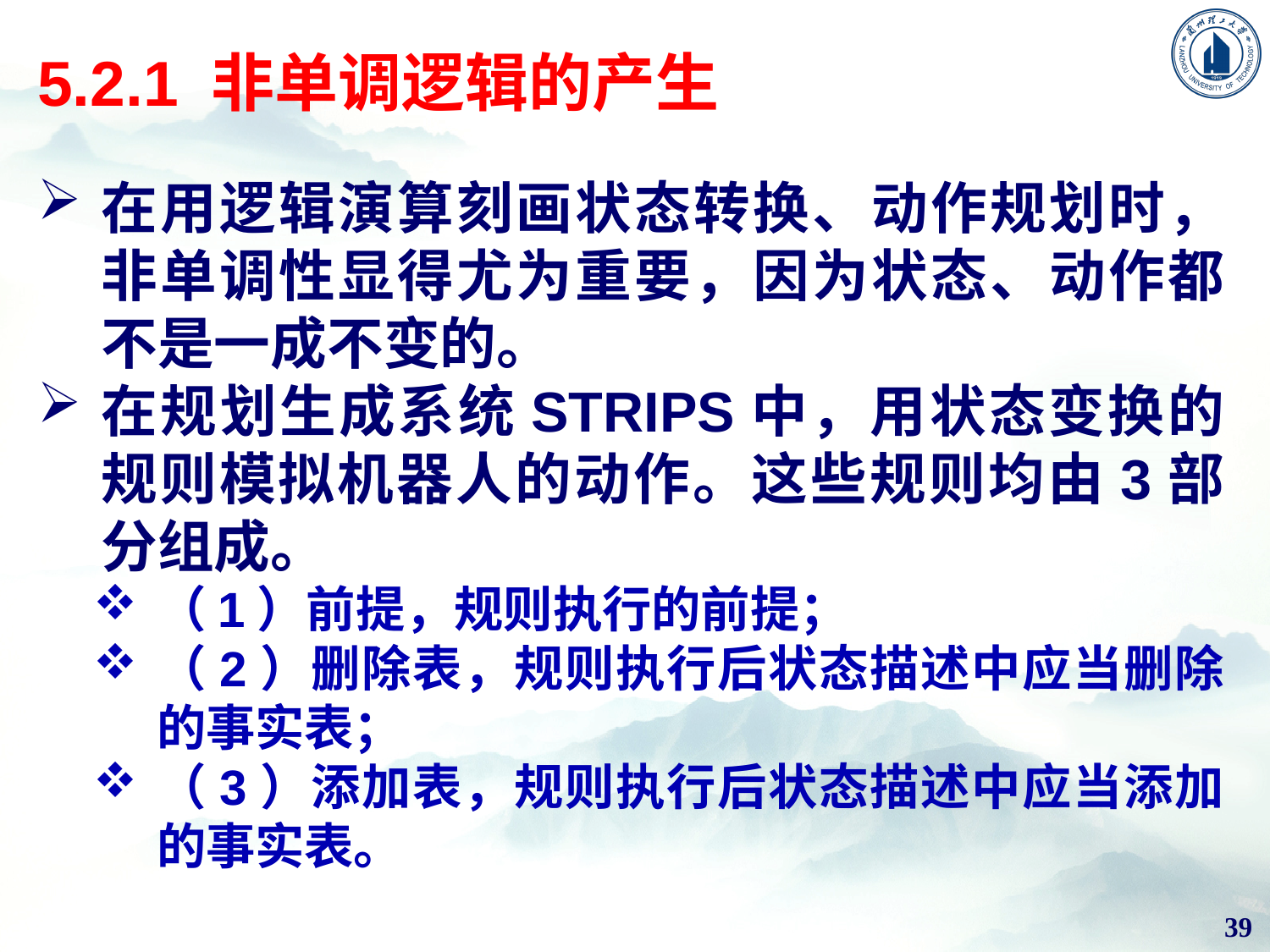

# 5.2.1 非单调逻辑的产生
在用逻辑演算刻画状态转换、动作规划时，非单调性显得尤为重要，因为状态、动作都不是一成不变的。
在规划生成系统STRIPS中，用状态变换的规则模拟机器人的动作。这些规则均由3部分组成。
（1）前提，规则执行的前提；
（2）删除表，规则执行后状态描述中应当删除的事实表；
（3）添加表，规则执行后状态描述中应当添加的事实表。

39